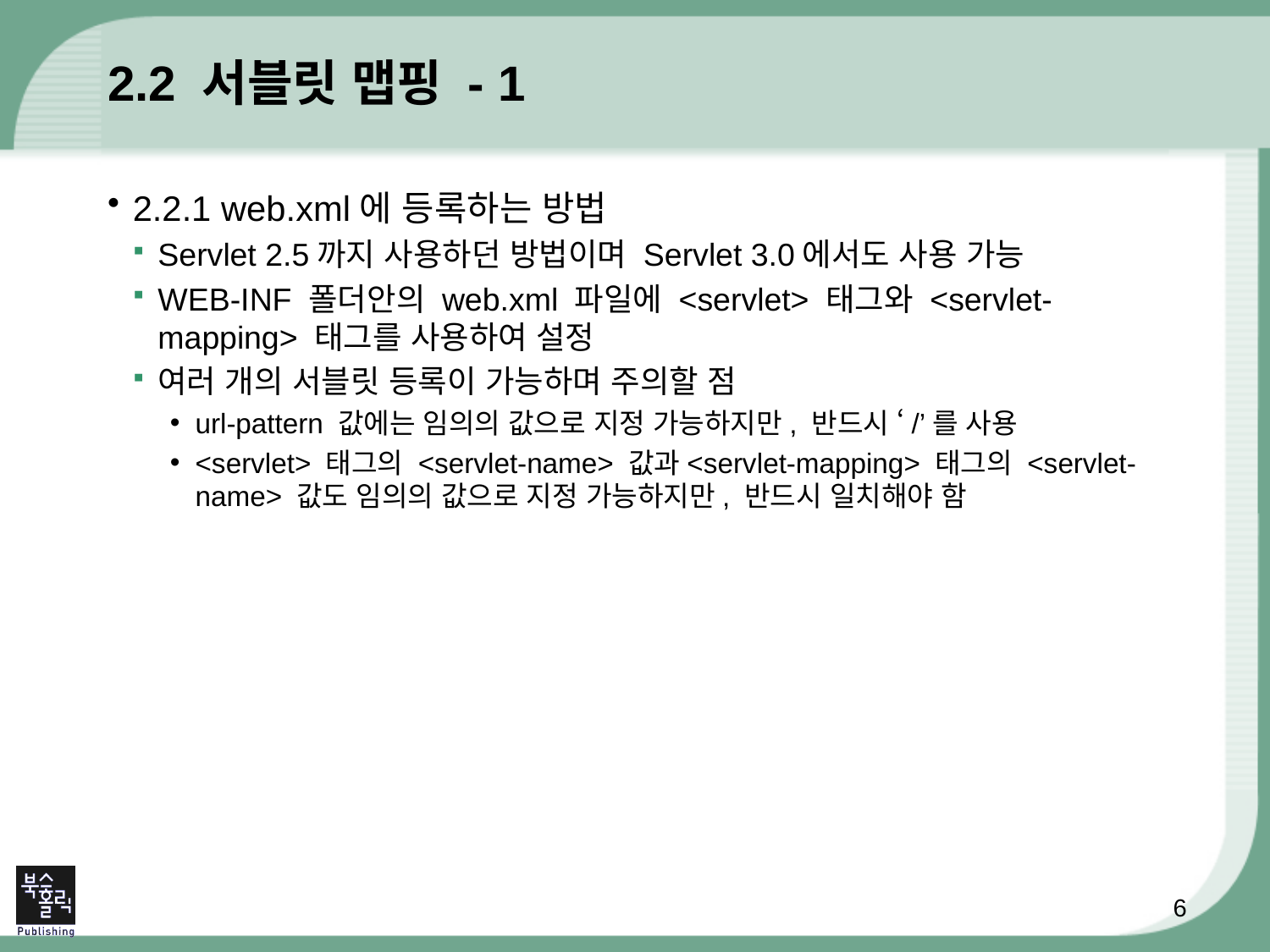

# 2.2 서블릿 맵핑 - 1
2.2.1 web.xml에 등록하는 방법
Servlet 2.5까지 사용하던 방법이며 Servlet 3.0에서도 사용 가능
WEB-INF 폴더안의 web.xml 파일에 <servlet> 태그와 <servlet-mapping> 태그를 사용하여 설정
여러 개의 서블릿 등록이 가능하며 주의할 점
url-pattern 값에는 임의의 값으로 지정 가능하지만, 반드시 ‘/’를 사용
<servlet> 태그의 <servlet-name> 값과<servlet-mapping> 태그의 <servlet-name> 값도 임의의 값으로 지정 가능하지만, 반드시 일치해야 함
6